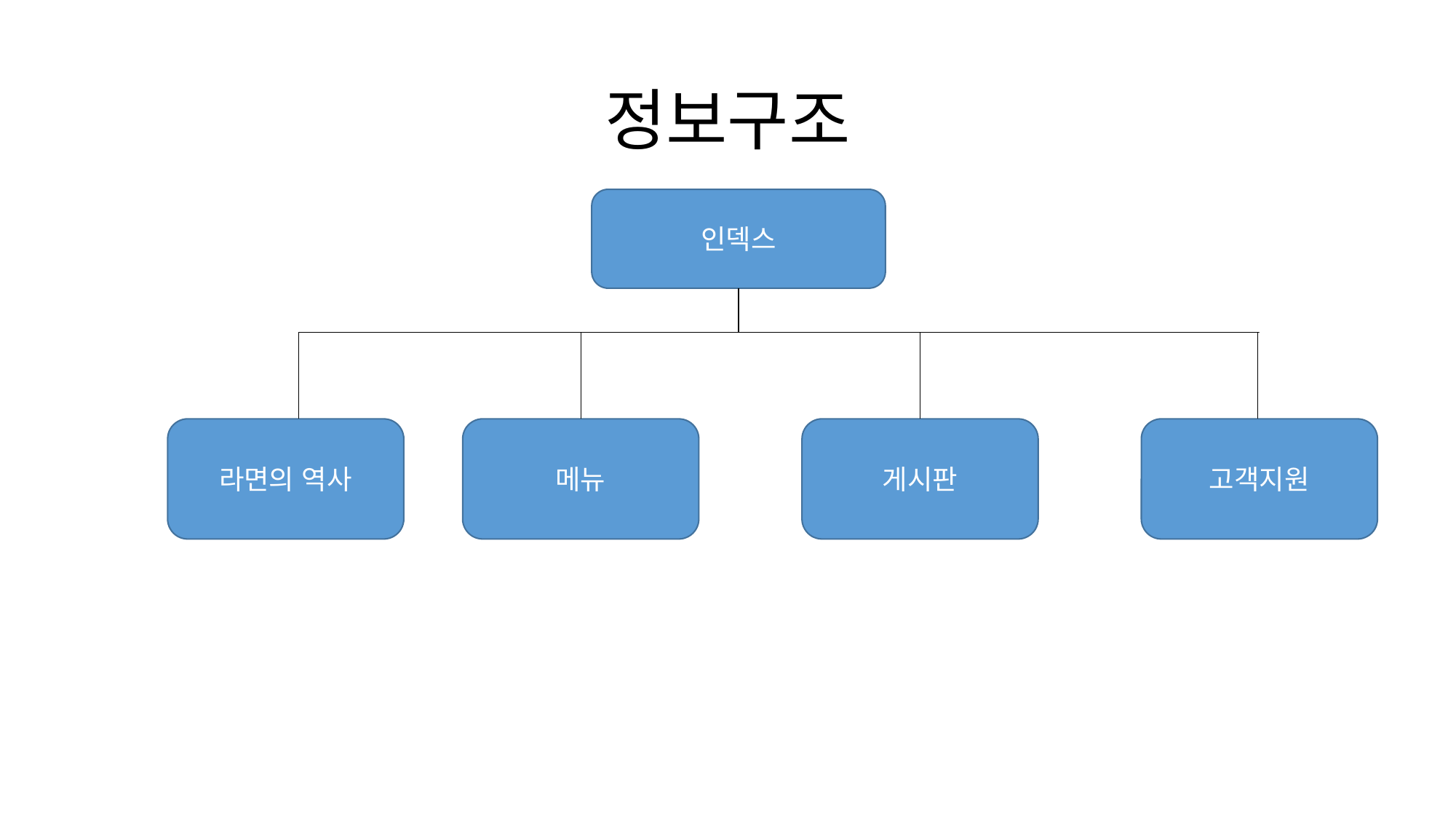

# 정보구조
인덱스
라면의 역사
메뉴
게시판
고객지원